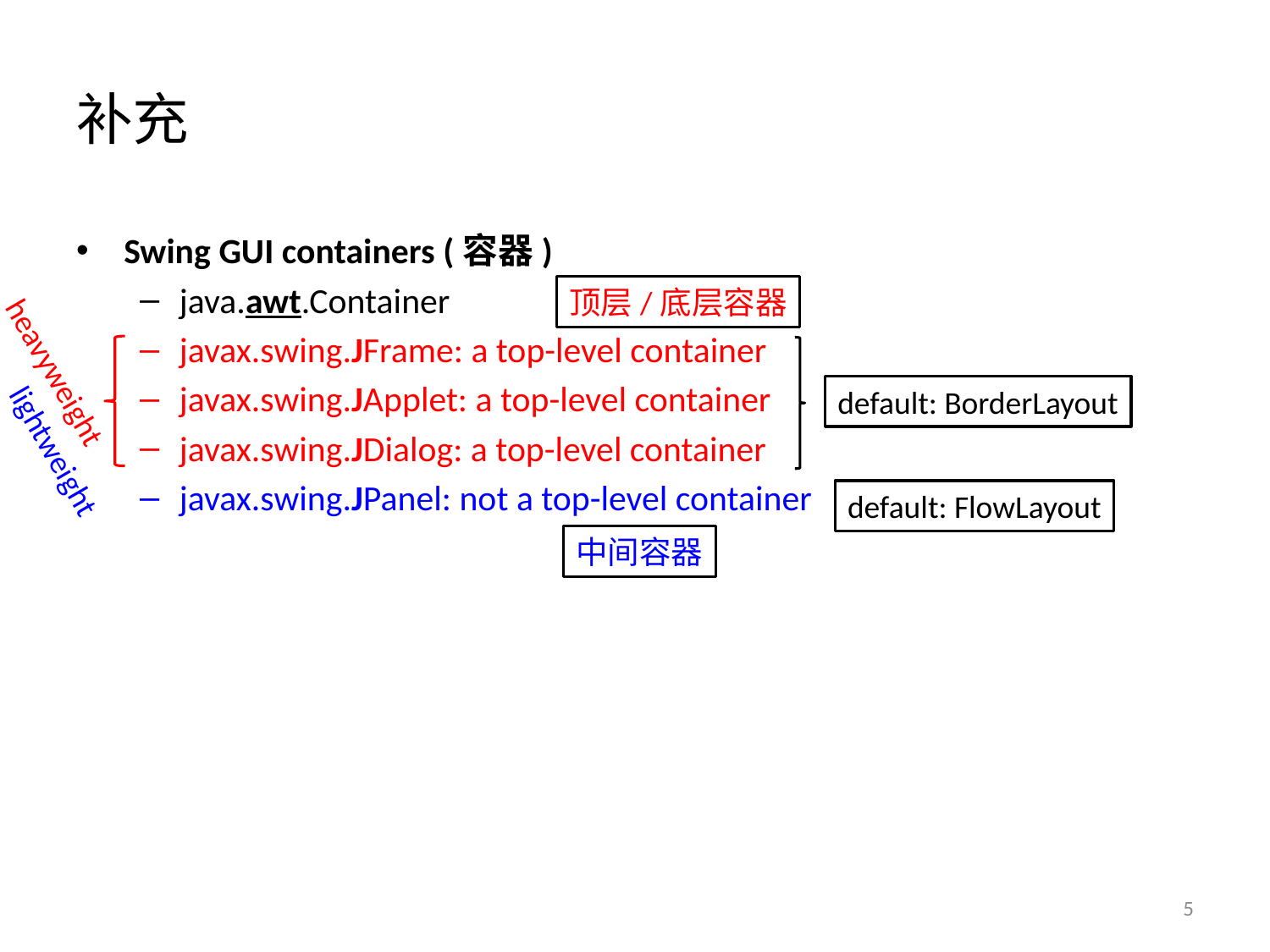

# 补充
Swing GUI containers (容器)
java.awt.Container
javax.swing.JFrame: a top-level container
javax.swing.JApplet: a top-level container
javax.swing.JDialog: a top-level container
javax.swing.JPanel: not a top-level container

顶层/底层容器

heavyweight
default: BorderLayout
lightweight
default: FlowLayout
中间容器
5